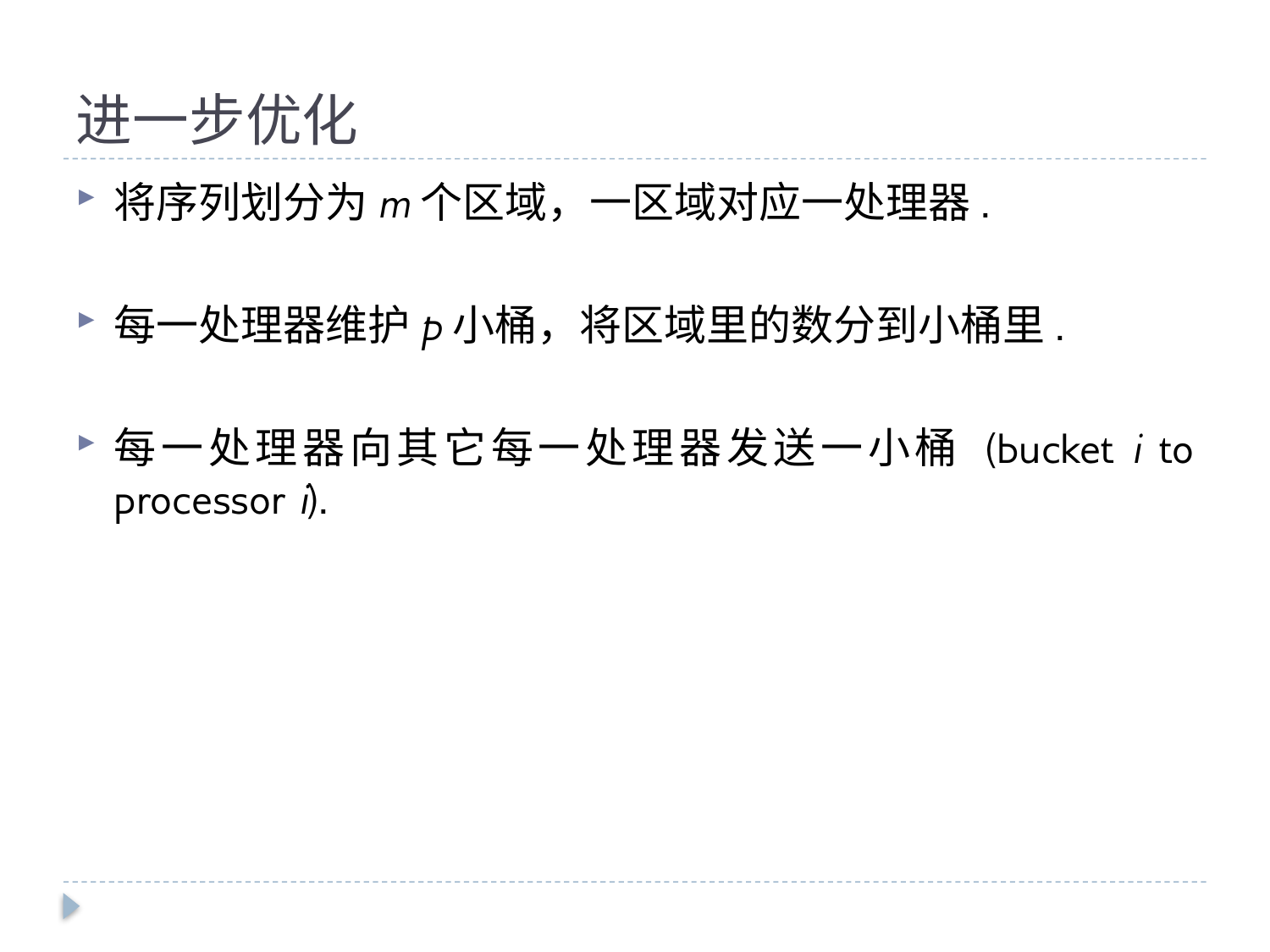

# 进一步优化
将序列划分为m个区域，一区域对应一处理器.

每一处理器维护p小桶，将区域里的数分到小桶里.

每一处理器向其它每一处理器发送一小桶 (bucket i to processor i).